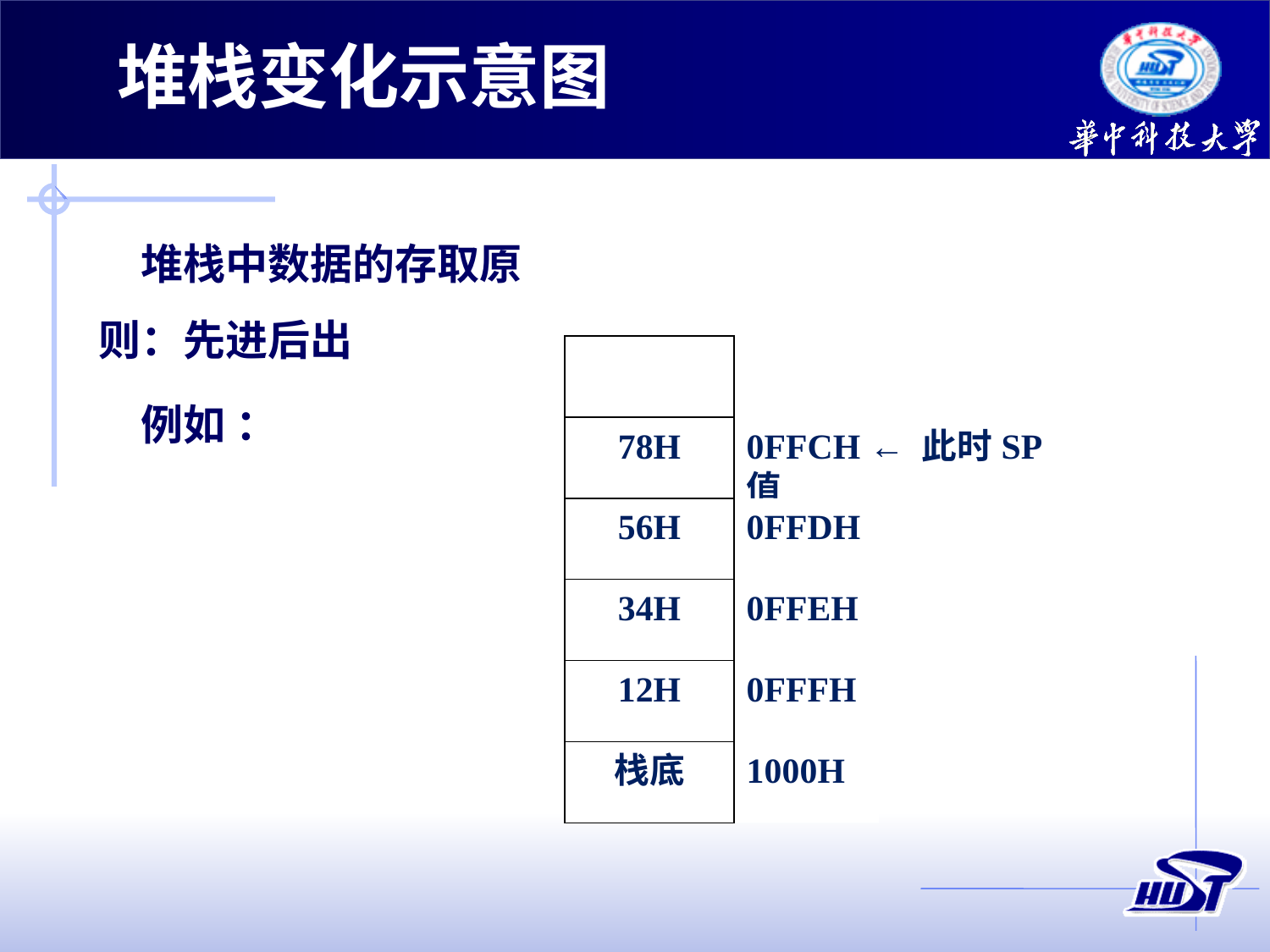

堆栈变化示意图
堆栈中数据的存取原则：先进后出
例如 ：

78H

0FFCH ← 此时SP值

56H

0FFDH

34H

0FFEH

12H

0FFFH

栈底

1000H